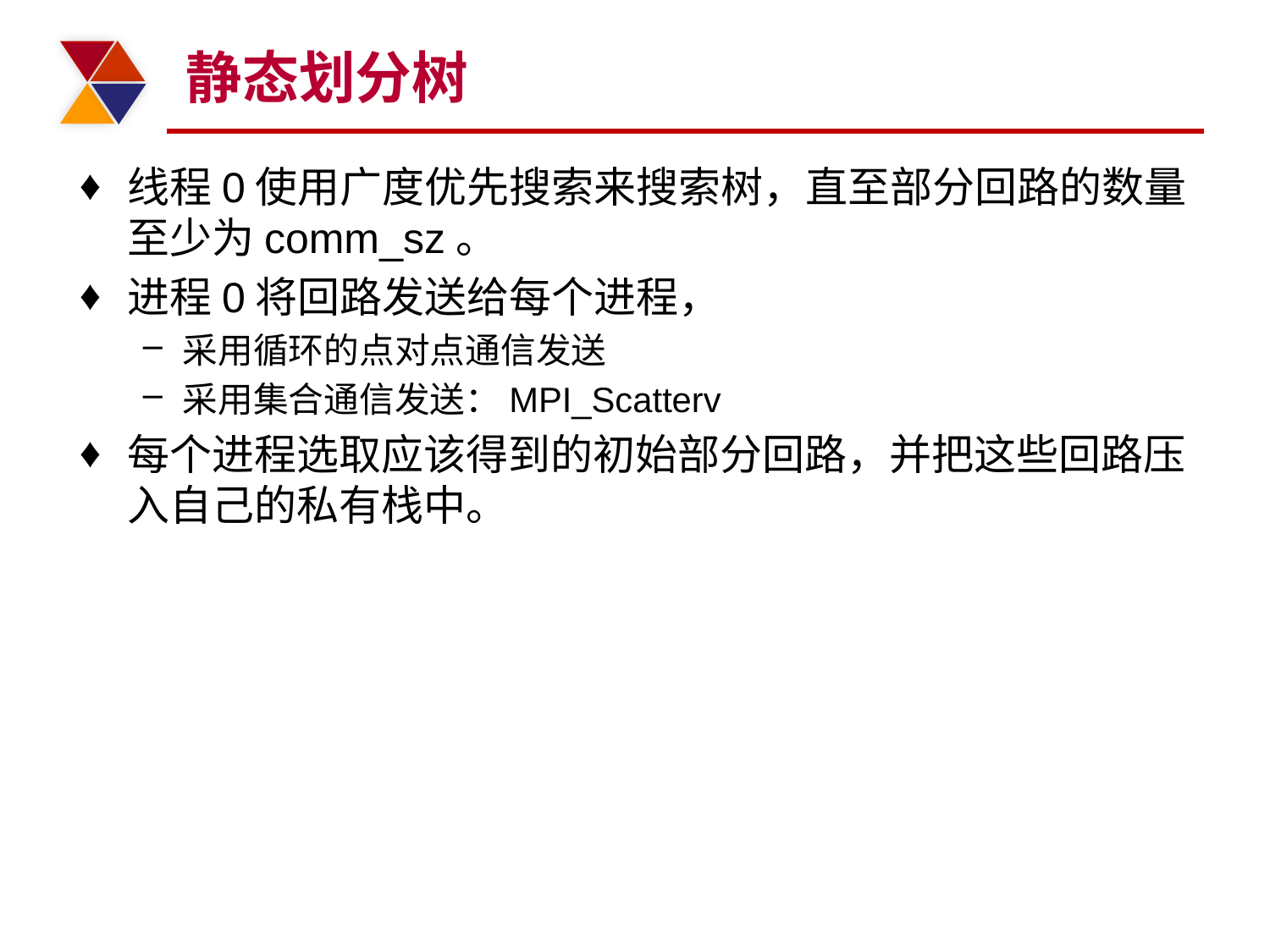

# 静态划分树
线程0使用广度优先搜索来搜索树，直至部分回路的数量至少为comm_sz。
进程0将回路发送给每个进程，
采用循环的点对点通信发送
采用集合通信发送：MPI_Scatterv
每个进程选取应该得到的初始部分回路，并把这些回路压入自己的私有栈中。